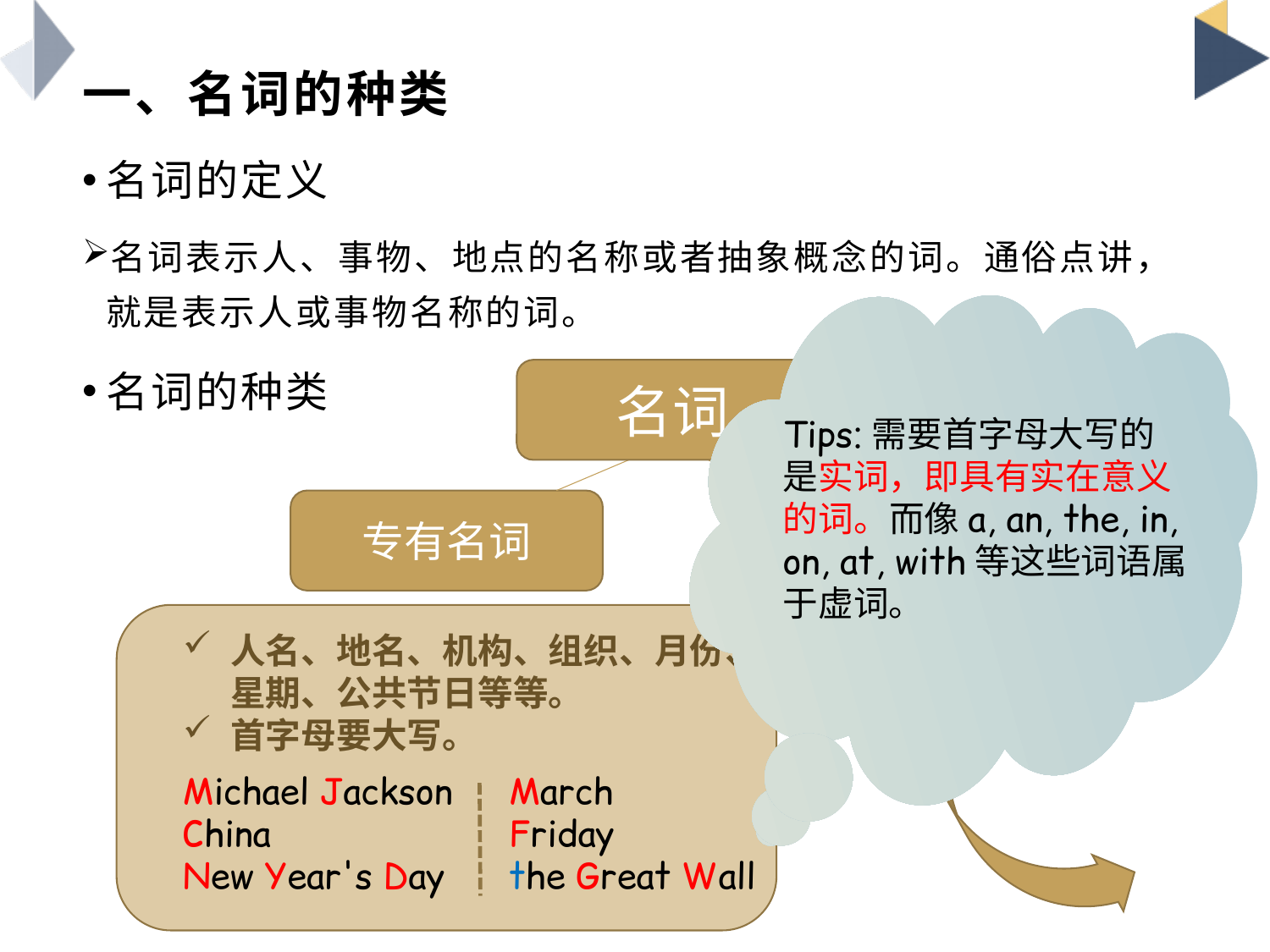

# 一、名词的种类
名词的定义
名词表示人、事物、地点的名称或者抽象概念的词。通俗点讲，就是表示人或事物名称的词。
名词的种类

名词
Tips:需要首字母大写的是实词，即具有实在意义的词。而像a, an, the, in, on, at, with等这些词语属于虚词。

专有名词
普通名词

人名、地名、机构、组织、月份、星期、公共节日等等。
首字母要大写。

Michael Jackson
China
New Year's Day
March
Friday
the Great Wall